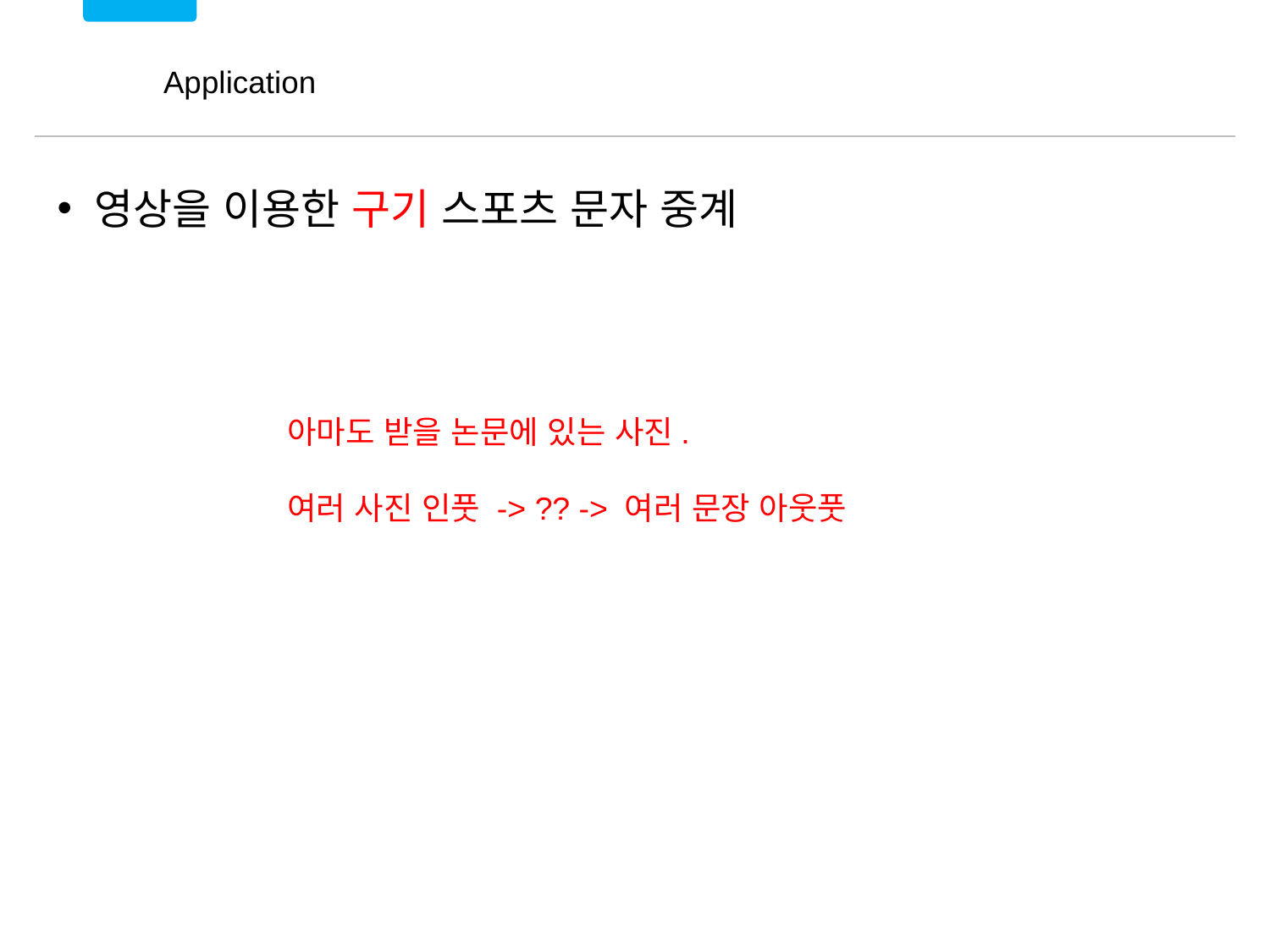

# Application
 영상을 이용한 구기 스포츠 문자 중계
아마도 받을 논문에 있는 사진.

여러 사진 인풋 -> ?? -> 여러 문장 아웃풋